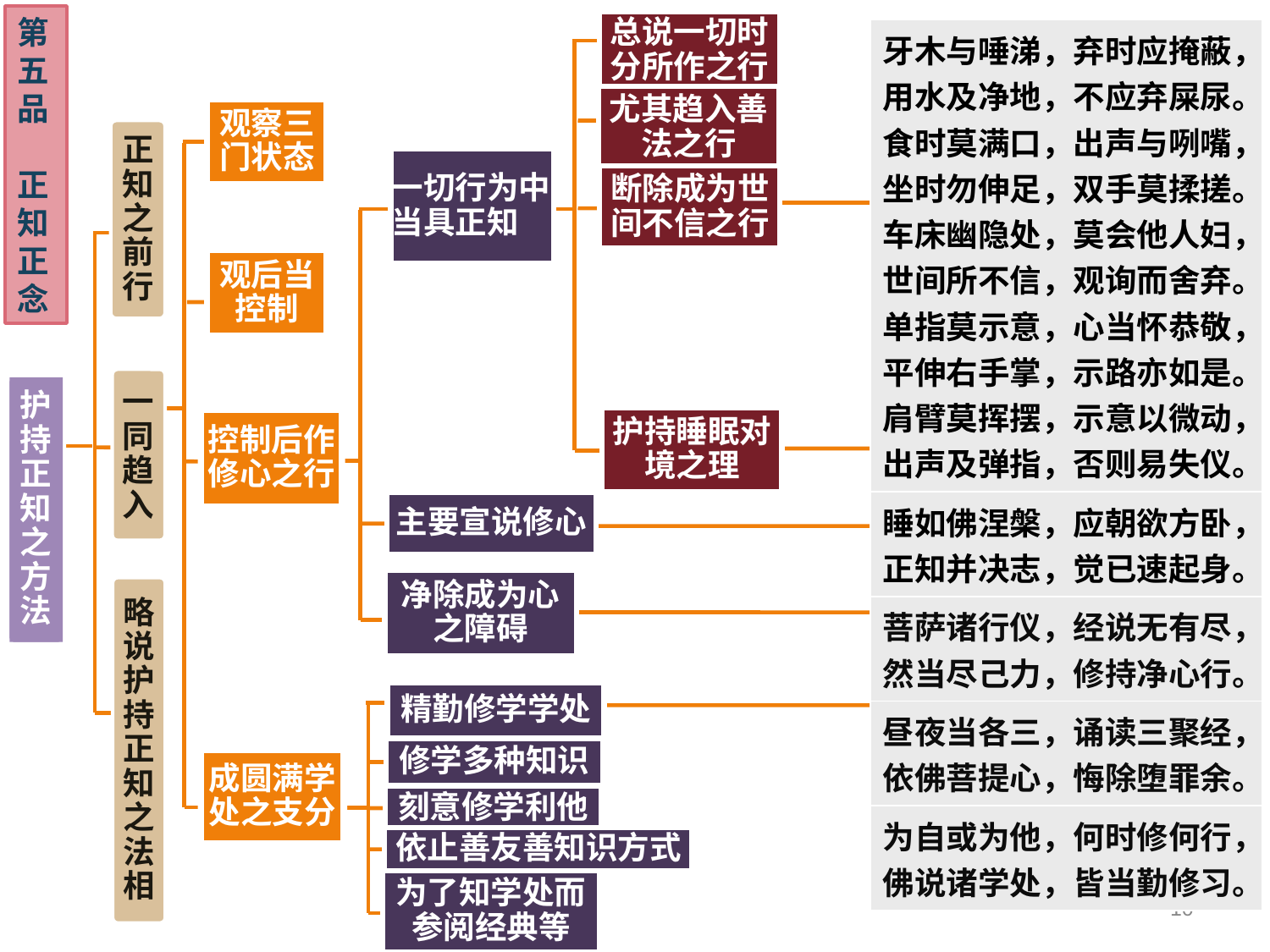

第五品
   正知正念
总说一切时分所作之行
| 牙木与唾涕，弃时应掩蔽，用水及净地，不应弃屎尿。食时莫满口，出声与咧嘴，坐时勿伸足，双手莫揉搓。车床幽隐处，莫会他人妇，世间所不信，观询而舍弃。单指莫示意，心当怀恭敬，平伸右手掌，示路亦如是。肩臂莫挥摆，示意以微动，出声及弹指，否则易失仪。 |
| --- |
| 睡如佛涅槃，应朝欲方卧，正知并决志，觉已速起身。 |
| 菩萨诸行仪，经说无有尽，然当尽己力，修持净心行。 |
| 昼夜当各三，诵读三聚经，依佛菩提心，悔除堕罪余。 |
| 为自或为他，何时修何行，佛说诸学处，皆当勤修习。 |

尤其趋入善法之行

观察三门状态

正知之前行

一切行为中当具正知
断除成为世间不信之行

观后当控制

一同趋入

护持正知之方法

控制后作修心之行
护持睡眠对境之理

主要宣说修心

净除成为心之障碍

略说护持正知之法相

精勤修学学处

修学多种知识

成圆满学处之支分

刻意修学利他

依止善友善知识方式

为了知学处而参阅经典等
10